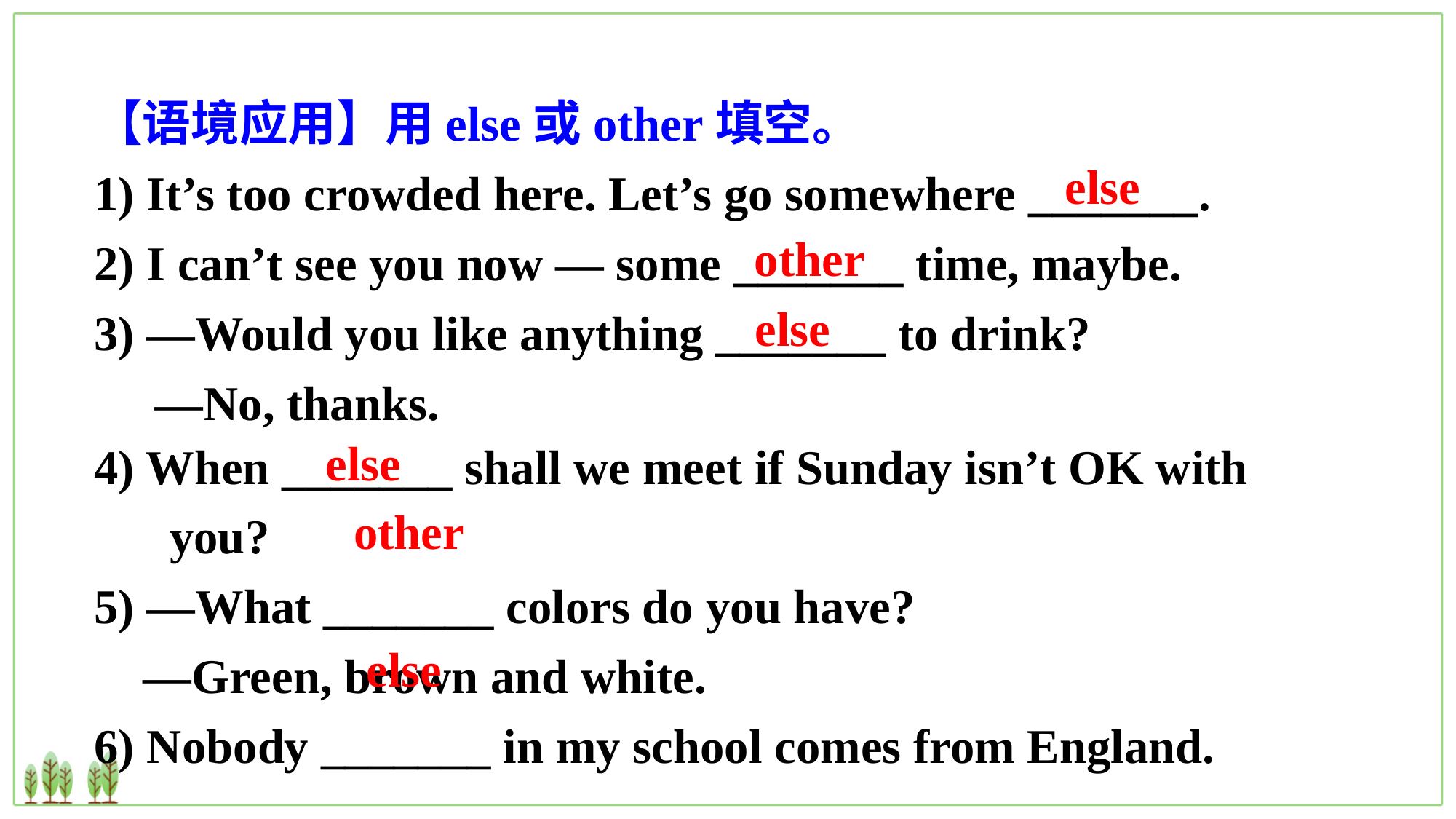

【语境应用】用else或other填空。
1) It’s too crowded here. Let’s go somewhere _______.
2) I can’t see you now — some _______ time, maybe.
3) —Would you like anything _______ to drink?
     —No, thanks.
else
other
else
4) When _______ shall we meet if Sunday isn’t OK with you?
5) —What _______ colors do you have?
    —Green, brown and white.
6) Nobody _______ in my school comes from England.
else
other
else